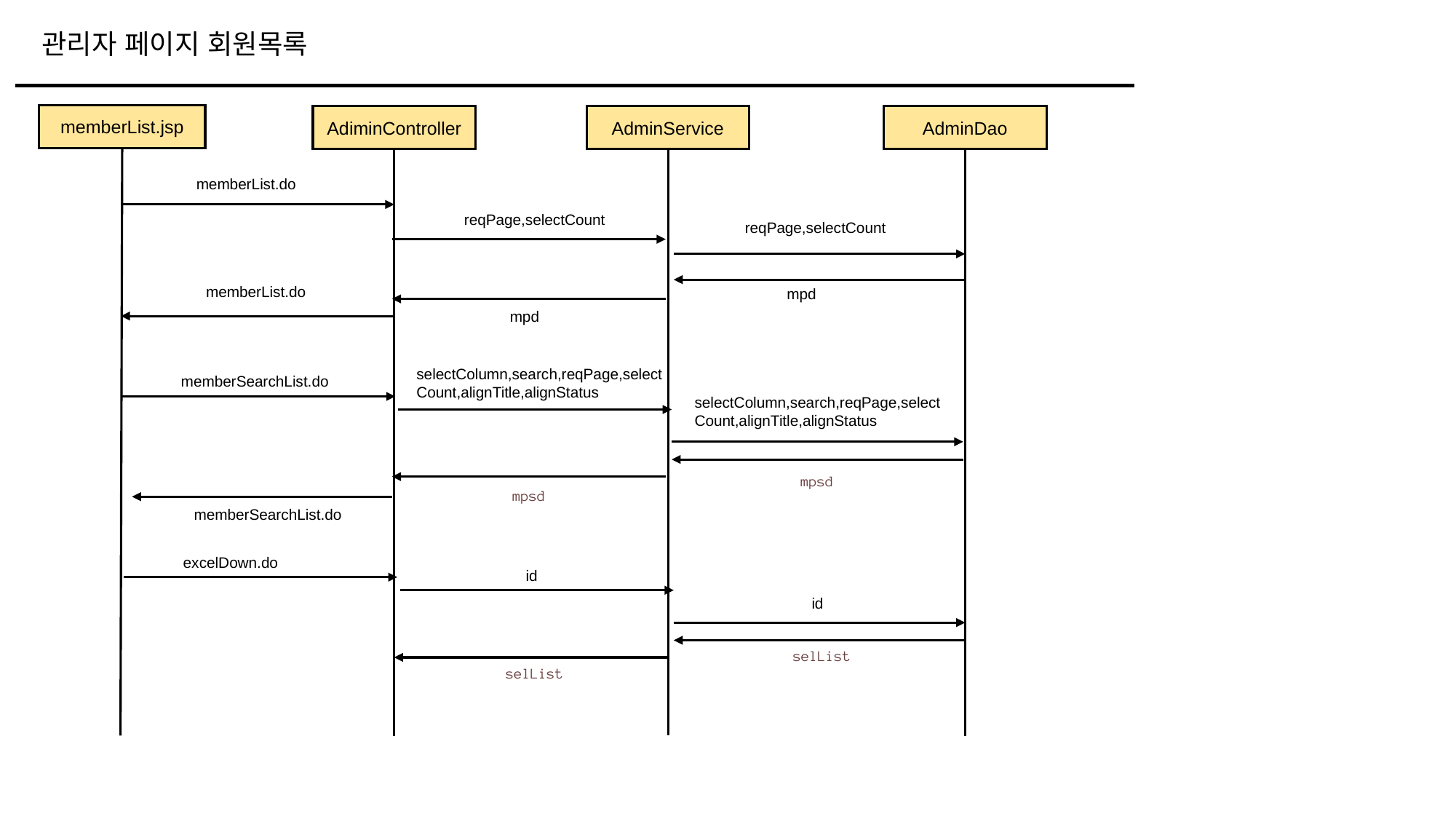

관리자 페이지 회원목록
memberList.jsp
AdiminController
AdminService
AdminDao
memberList.do
reqPage,selectCount
reqPage,selectCount
memberList.do
mpd
mpd
selectColumn,search,reqPage,selectCount,alignTitle,alignStatus
memberSearchList.do
selectColumn,search,reqPage,selectCount,alignTitle,alignStatus
mpsd
mpsd
memberSearchList.do

excelDown.do
id
id
selList
selList